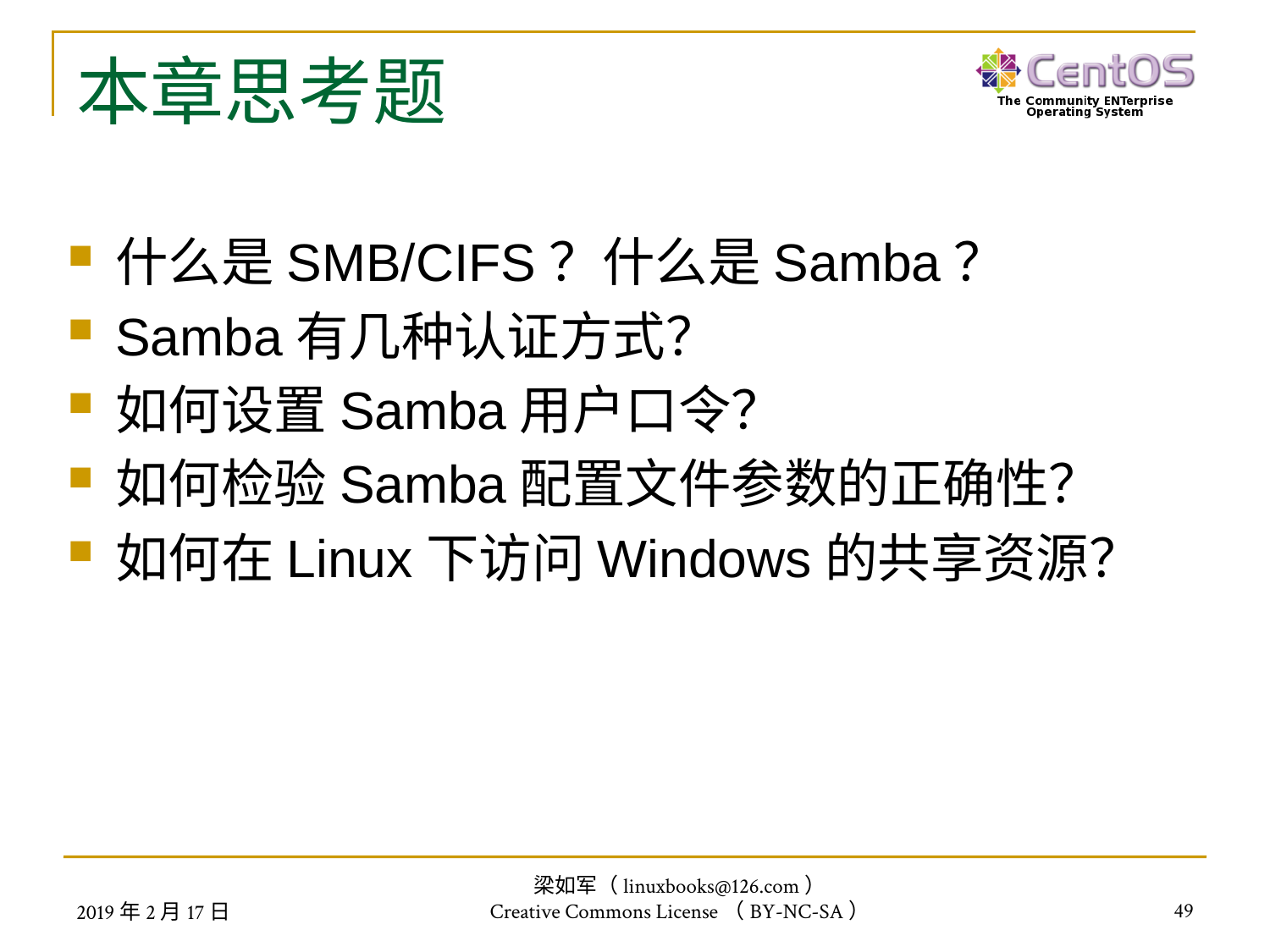

# 本章思考题
什么是SMB/CIFS？什么是Samba？
Samba有几种认证方式？
如何设置Samba用户口令？
如何检验Samba配置文件参数的正确性？
如何在Linux下访问Windows的共享资源？
梁如军（linuxbooks@126.com）
Creative Commons License（BY-NC-SA）
2019年2月17日
49